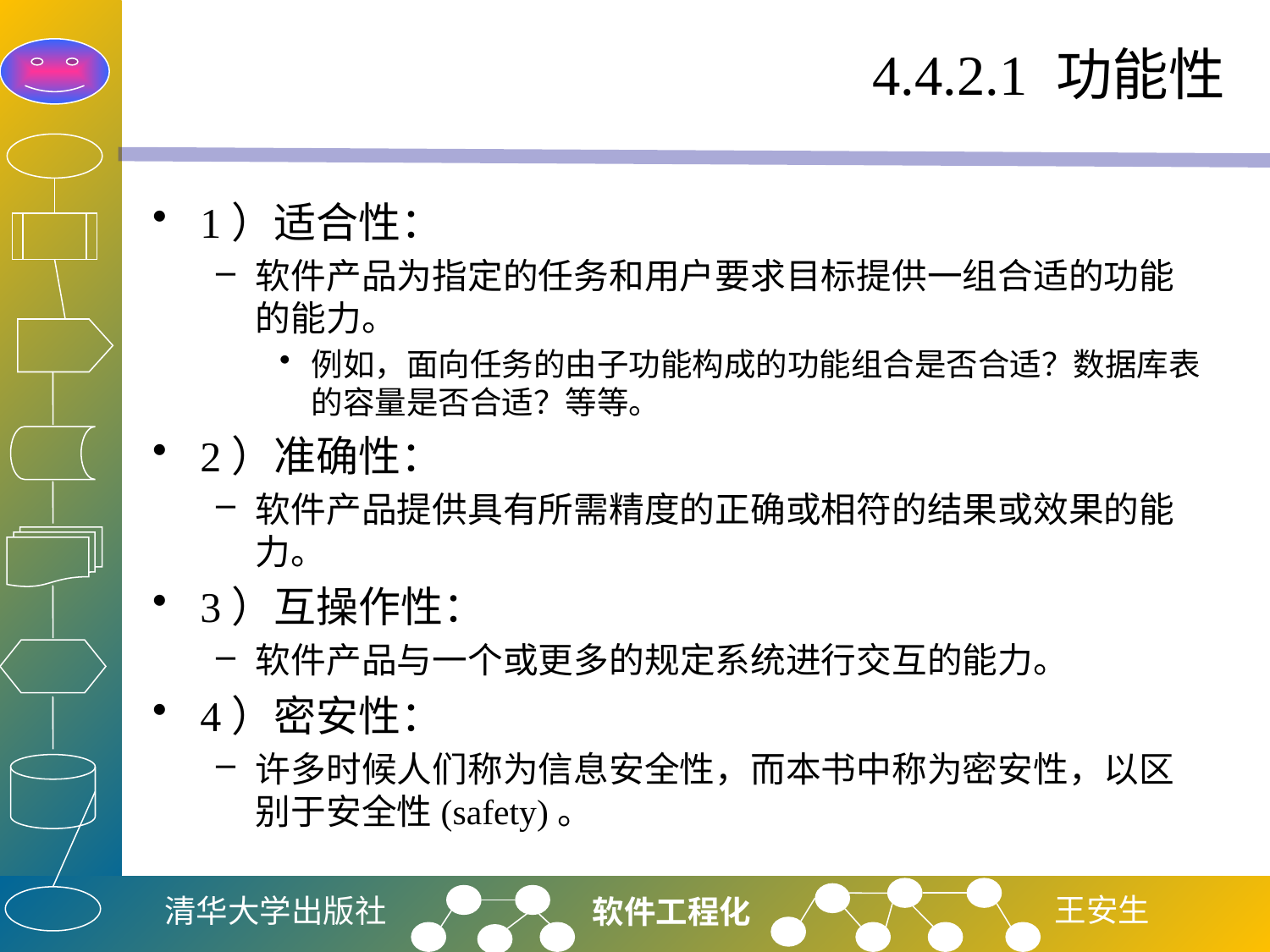

# 4.4.2.1 功能性
1）适合性：
软件产品为指定的任务和用户要求目标提供一组合适的功能的能力。
例如，面向任务的由子功能构成的功能组合是否合适？数据库表的容量是否合适？等等。
2）准确性：
软件产品提供具有所需精度的正确或相符的结果或效果的能力。
3）互操作性：
软件产品与一个或更多的规定系统进行交互的能力。
4）密安性：
许多时候人们称为信息安全性，而本书中称为密安性，以区别于安全性(safety)。